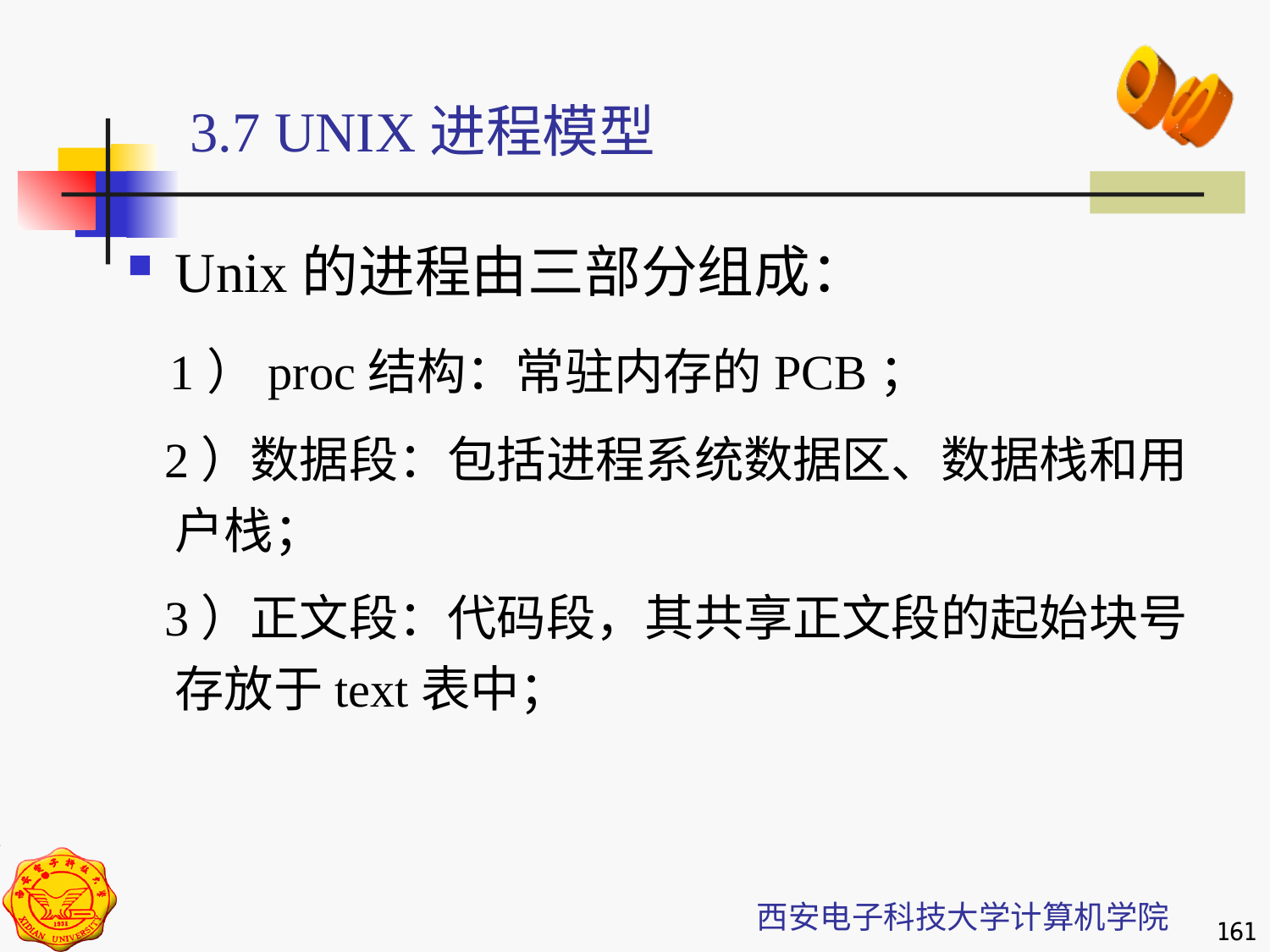

3.7 UNIX进程模型
Unix的进程由三部分组成：
   1）proc结构：常驻内存的PCB；
   2）数据段：包括进程系统数据区、数据栈和用户栈；
   3）正文段：代码段，其共享正文段的起始块号存放于text表中；
161